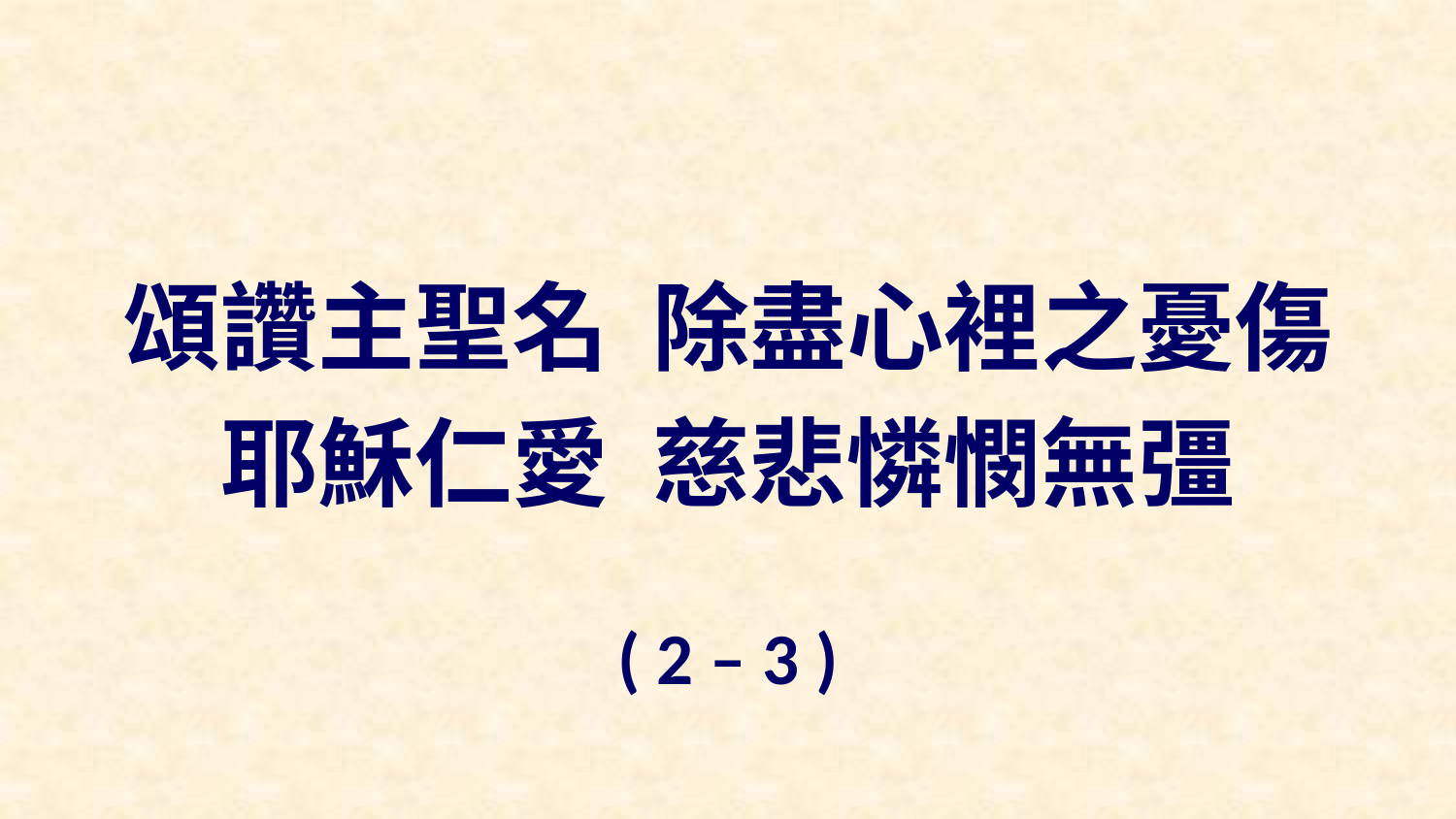

頌讚主聖名  除盡心裡之憂傷
耶穌仁愛  慈悲憐憫無彊
( 2 – 3 )